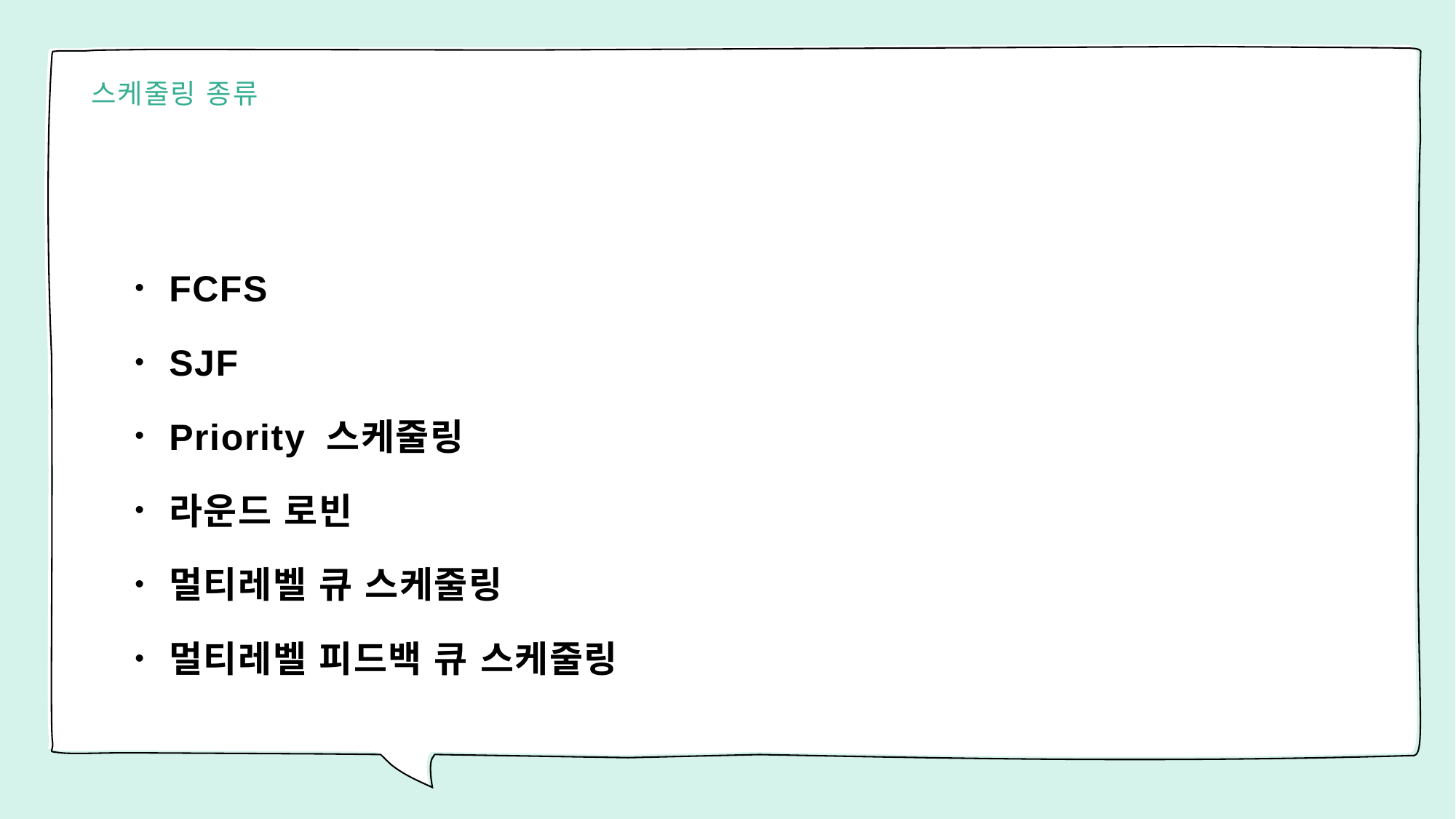

# 스케줄링 종류
FCFS
SJF
Priority 스케줄링
라운드 로빈
멀티레벨 큐 스케줄링
멀티레벨 피드백 큐 스케줄링